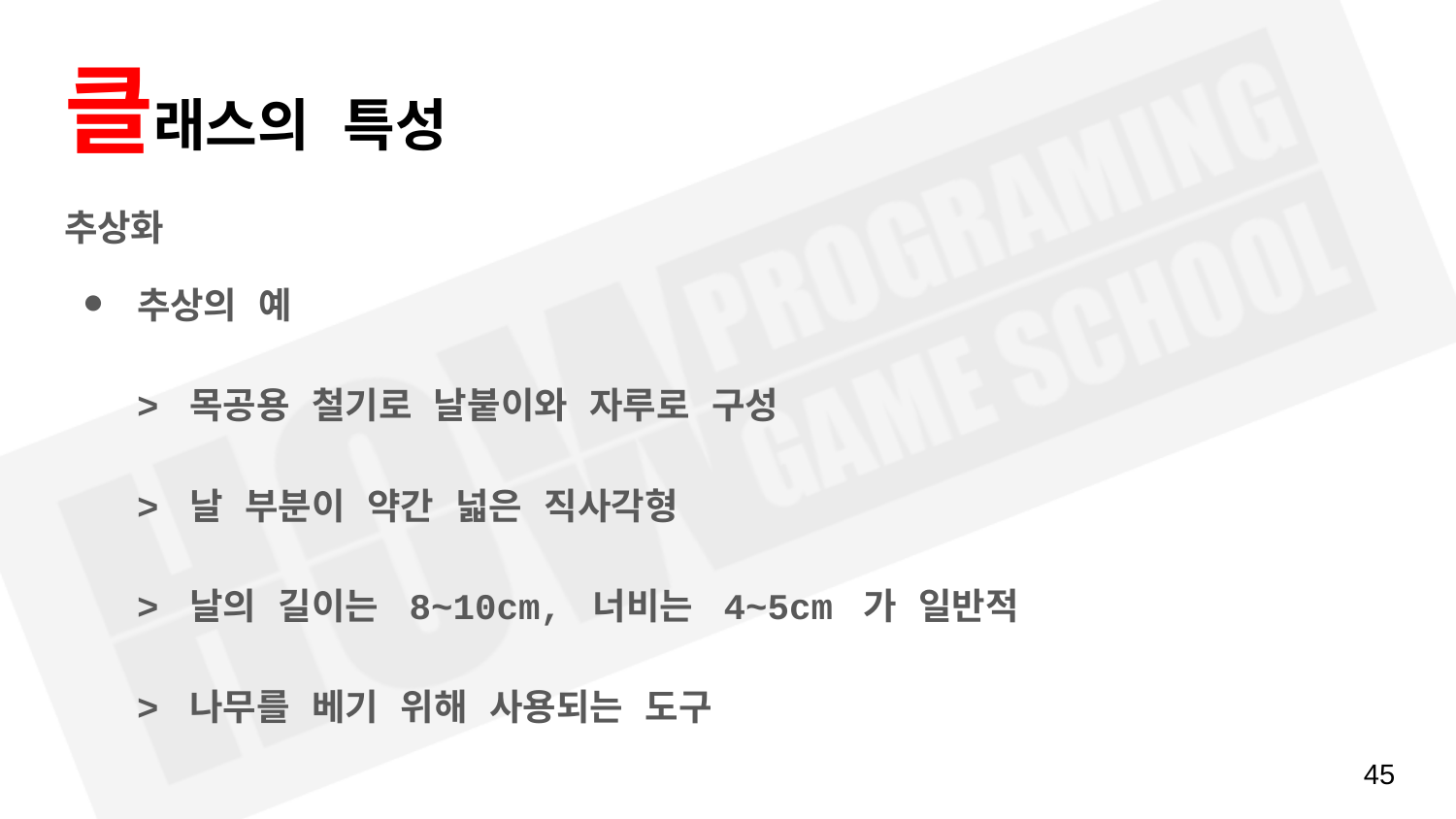

# 클래스의 특성
추상화
추상의 예
> 목공용 철기로 날붙이와 자루로 구성
> 날 부분이 약간 넓은 직사각형
> 날의 길이는 8~10cm, 너비는 4~5cm 가 일반적
> 나무를 베기 위해 사용되는 도구
45